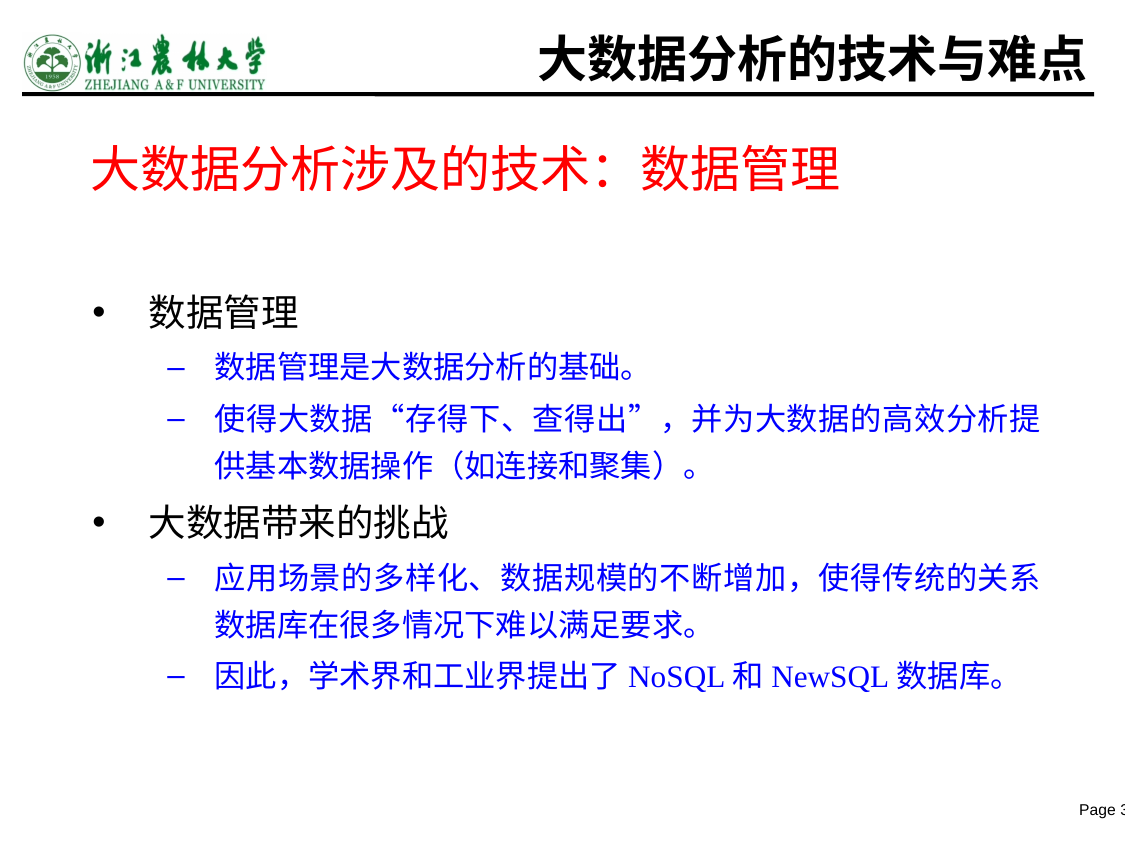

# 大数据分析的技术与难点

大数据分析涉及的技术：数据管理
数据管理
数据管理是大数据分析的基础。
使得大数据“存得下、查得出”，并为大数据的高效分析提供基本数据操作（如连接和聚集）。
大数据带来的挑战
应用场景的多样化、数据规模的不断增加，使得传统的关系数据库在很多情况下难以满足要求。
因此，学术界和工业界提出了NoSQL和NewSQL数据库。